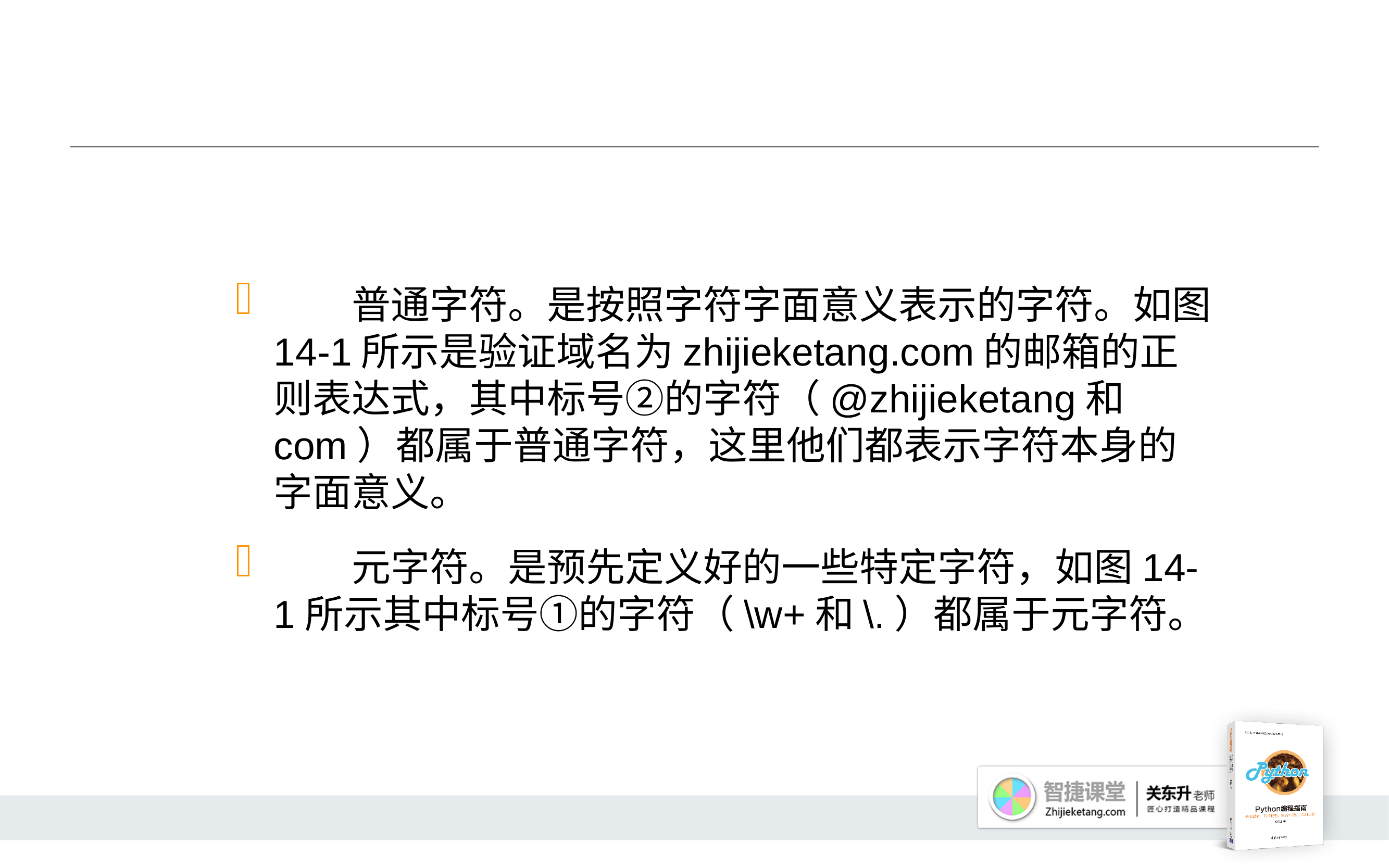

#
	普通字符。是按照字符字面意义表示的字符。如图14-1所示是验证域名为zhijieketang.com的邮箱的正则表达式，其中标号②的字符（@zhijieketang和com）都属于普通字符，这里他们都表示字符本身的字面意义。
	元字符。是预先定义好的一些特定字符，如图14-1所示其中标号①的字符（\w+和\.）都属于元字符。